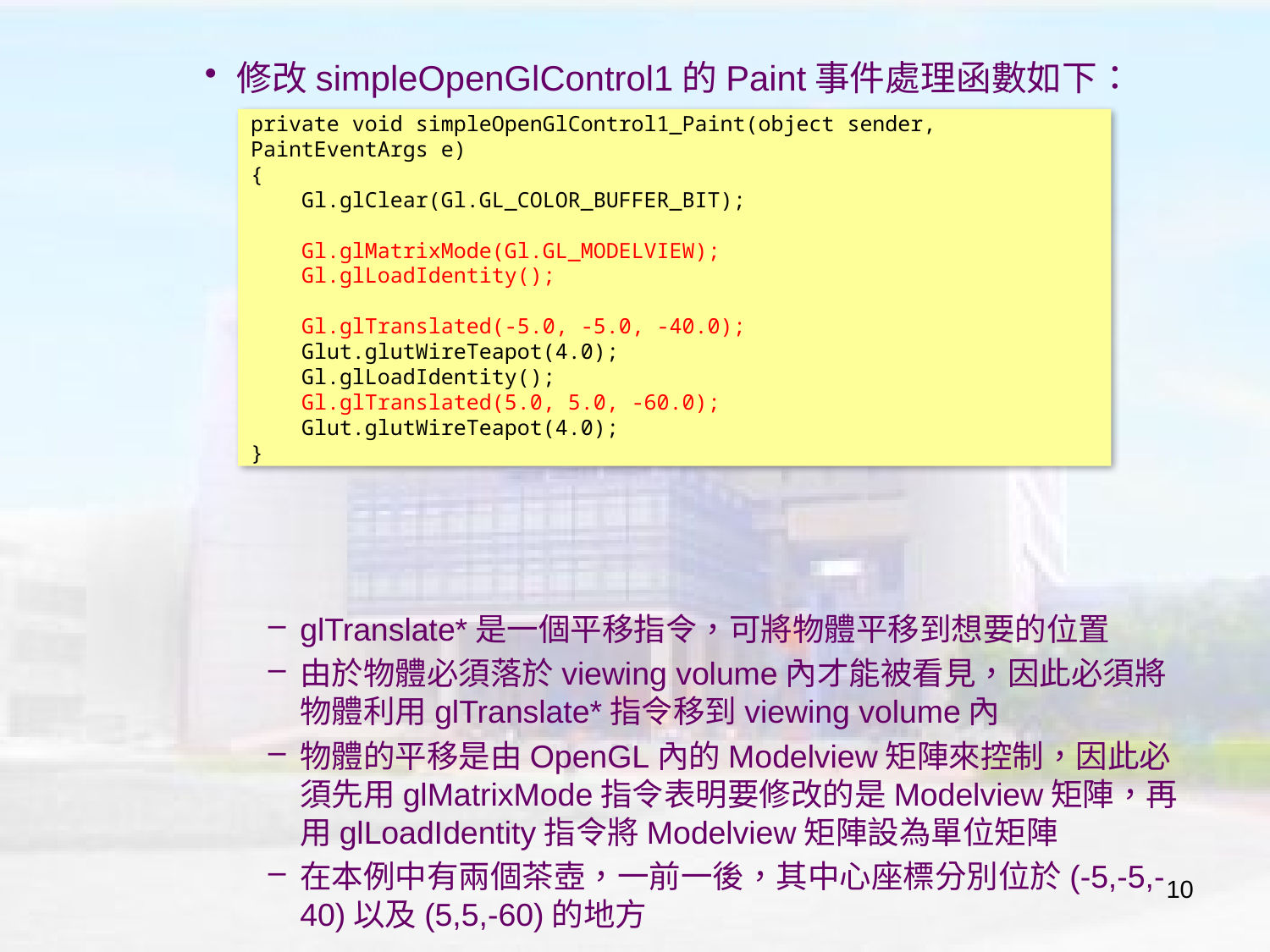

修改simpleOpenGlControl1的Paint事件處理函數如下：

glTranslate*是一個平移指令，可將物體平移到想要的位置
由於物體必須落於viewing volume內才能被看見，因此必須將物體利用glTranslate*指令移到viewing volume內
物體的平移是由OpenGL內的Modelview矩陣來控制，因此必須先用glMatrixMode指令表明要修改的是Modelview矩陣，再用glLoadIdentity指令將Modelview矩陣設為單位矩陣
在本例中有兩個茶壺，一前一後，其中心座標分別位於(-5,-5,-40)以及(5,5,-60)的地方
private void simpleOpenGlControl1_Paint(object sender, PaintEventArgs e)
{
    Gl.glClear(Gl.GL_COLOR_BUFFER_BIT);

    Gl.glMatrixMode(Gl.GL_MODELVIEW);
    Gl.glLoadIdentity();

    Gl.glTranslated(-5.0, -5.0, -40.0);
    Glut.glutWireTeapot(4.0);
    Gl.glLoadIdentity();
    Gl.glTranslated(5.0, 5.0, -60.0);
    Glut.glutWireTeapot(4.0);
}
10